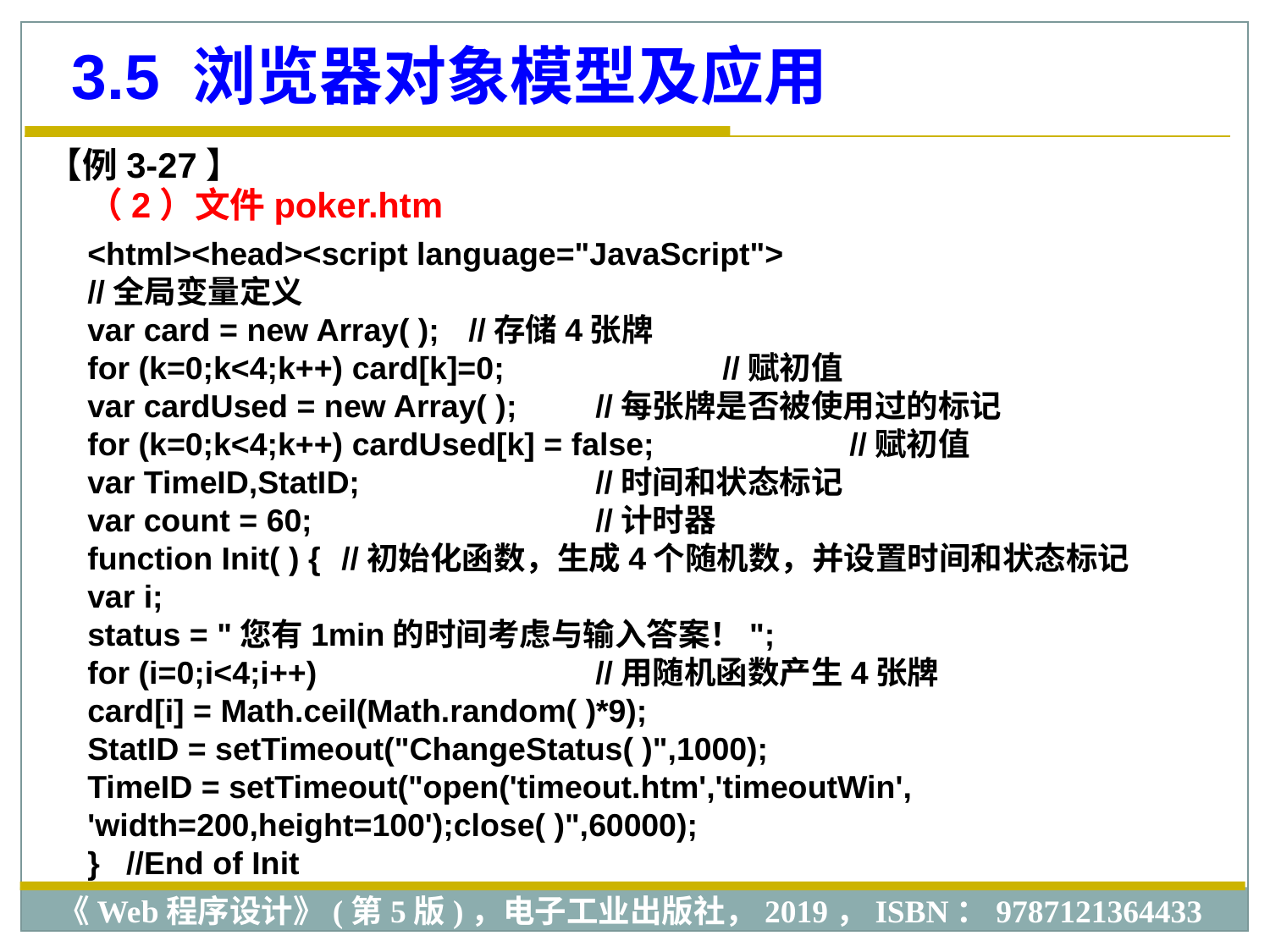

3.5 浏览器对象模型及应用
【例3-27】
（2）文件poker.htm
<html><head><script language="JavaScript">
//全局变量定义
var card = new Array( );   	//存储4张牌
for (k=0;k<4;k++) card[k]=0;  		//赋初值
var cardUsed = new Array( );	//每张牌是否被使用过的标记
for (k=0;k<4;k++) cardUsed[k] = false;		//赋初值
var TimeID,StatID;  		//时间和状态标记
var count = 60;  			//计时器
function Init( ) {	//初始化函数，生成4个随机数，并设置时间和状态标记
var i;
status = "您有1min的时间考虑与输入答案！";
for (i=0;i<4;i++)  			//用随机函数产生4张牌
card[i] = Math.ceil(Math.random( )*9);
StatID = setTimeout("ChangeStatus( )",1000);
TimeID = setTimeout("open('timeout.htm','timeoutWin',
'width=200,height=100');close( )",60000);
}   //End of Init